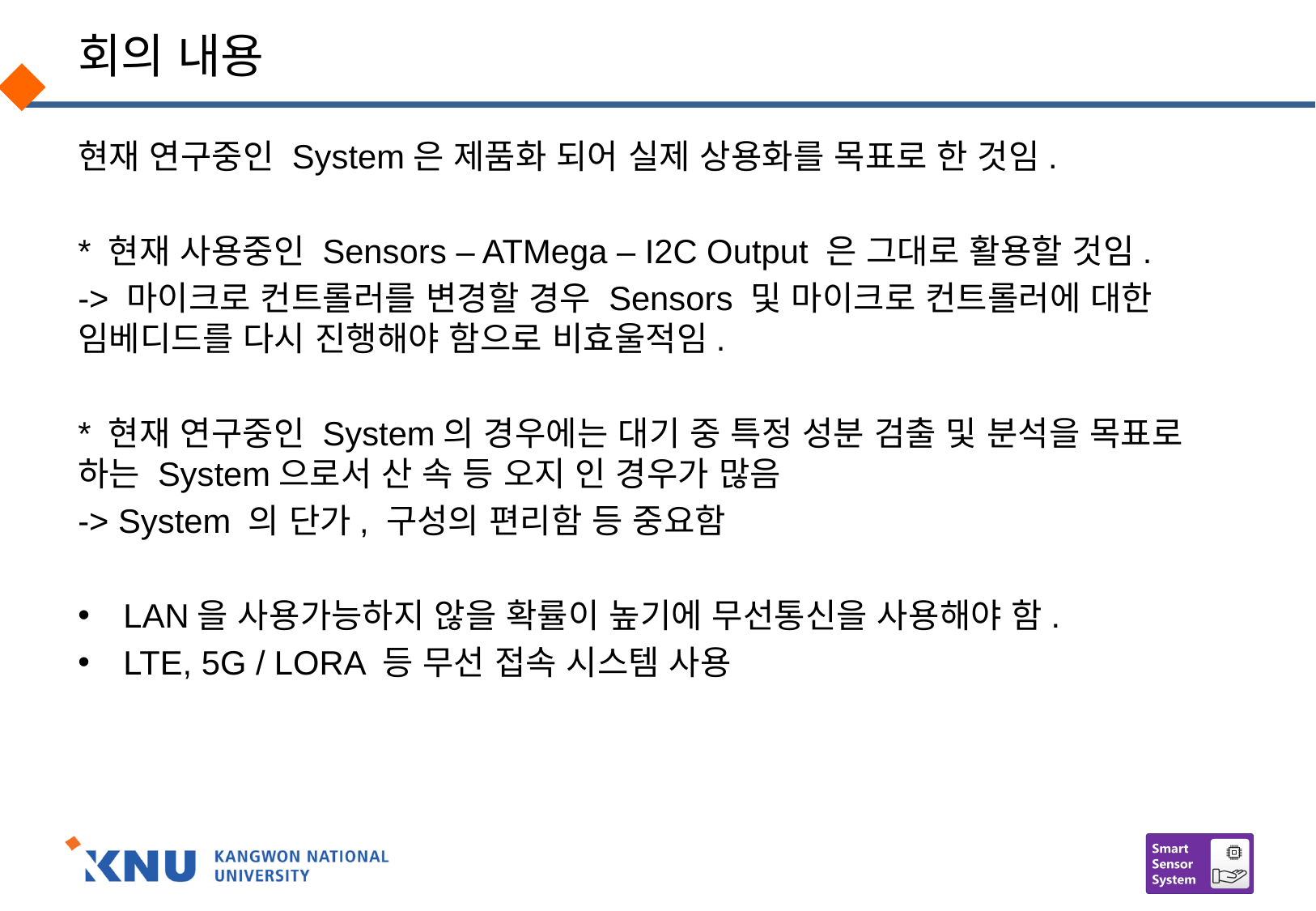

# 회의 내용
현재 연구중인 System은 제품화 되어 실제 상용화를 목표로 한 것임.

* 현재 사용중인 Sensors – ATMega – I2C Output 은 그대로 활용할 것임.
-> 마이크로 컨트롤러를 변경할 경우 Sensors 및 마이크로 컨트롤러에 대한 임베디드를 다시 진행해야 함으로 비효울적임.

* 현재 연구중인 System의 경우에는 대기 중 특정 성분 검출 및 분석을 목표로 하는 System으로서 산 속 등 오지 인 경우가 많음
-> System 의 단가, 구성의 편리함 등 중요함

LAN을 사용가능하지 않을 확률이 높기에 무선통신을 사용해야 함.
LTE, 5G / LORA 등 무선 접속 시스템 사용